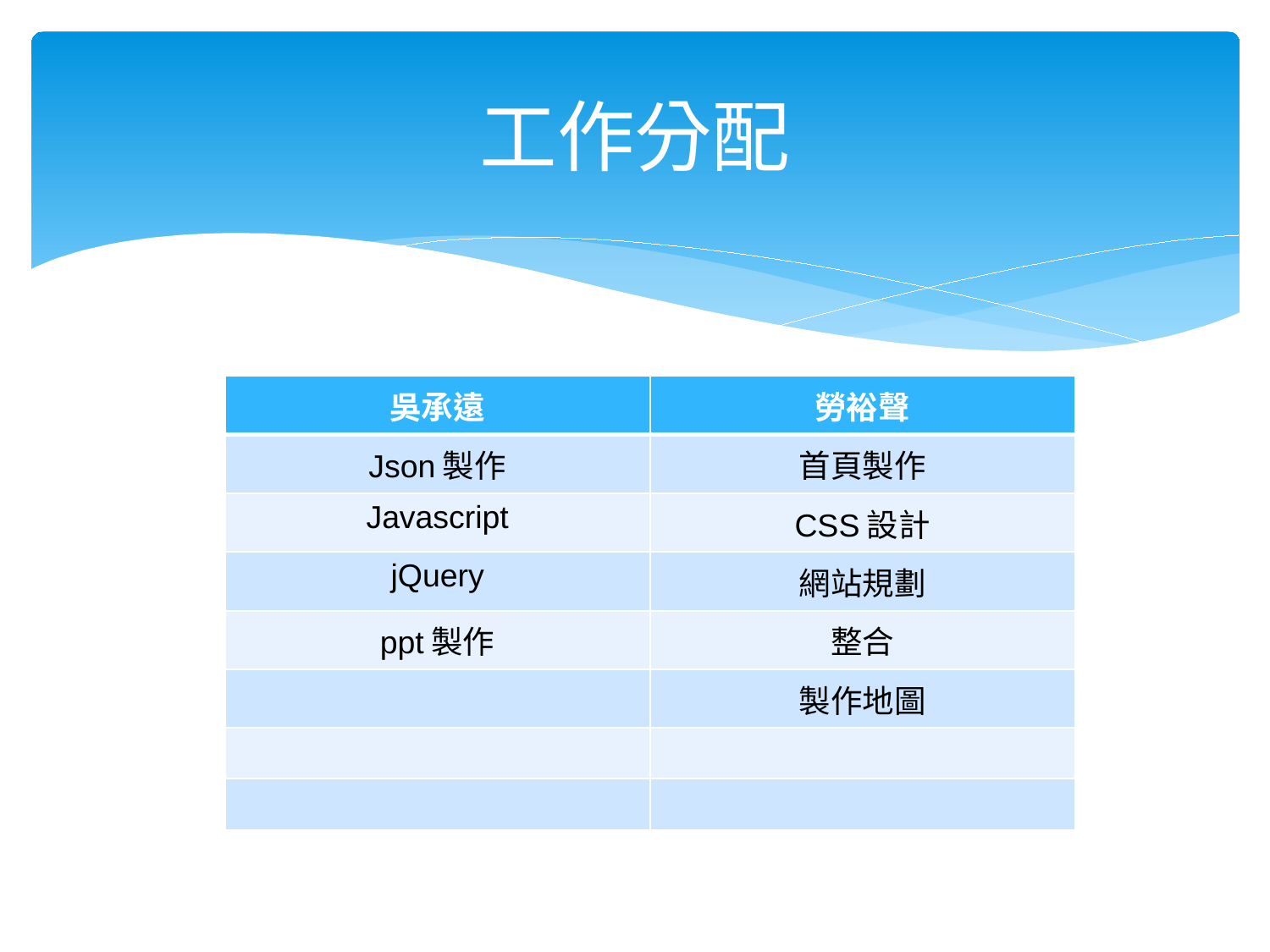

# 工作分配
| 吳承遠 | 勞裕聲 |
| --- | --- |
| Json製作 | 首頁製作 |
| Javascript | CSS設計 |
| jQuery | 網站規劃 |
| ppt製作 | 整合 |
|  | 製作地圖 |
|  |  |
|  |  |